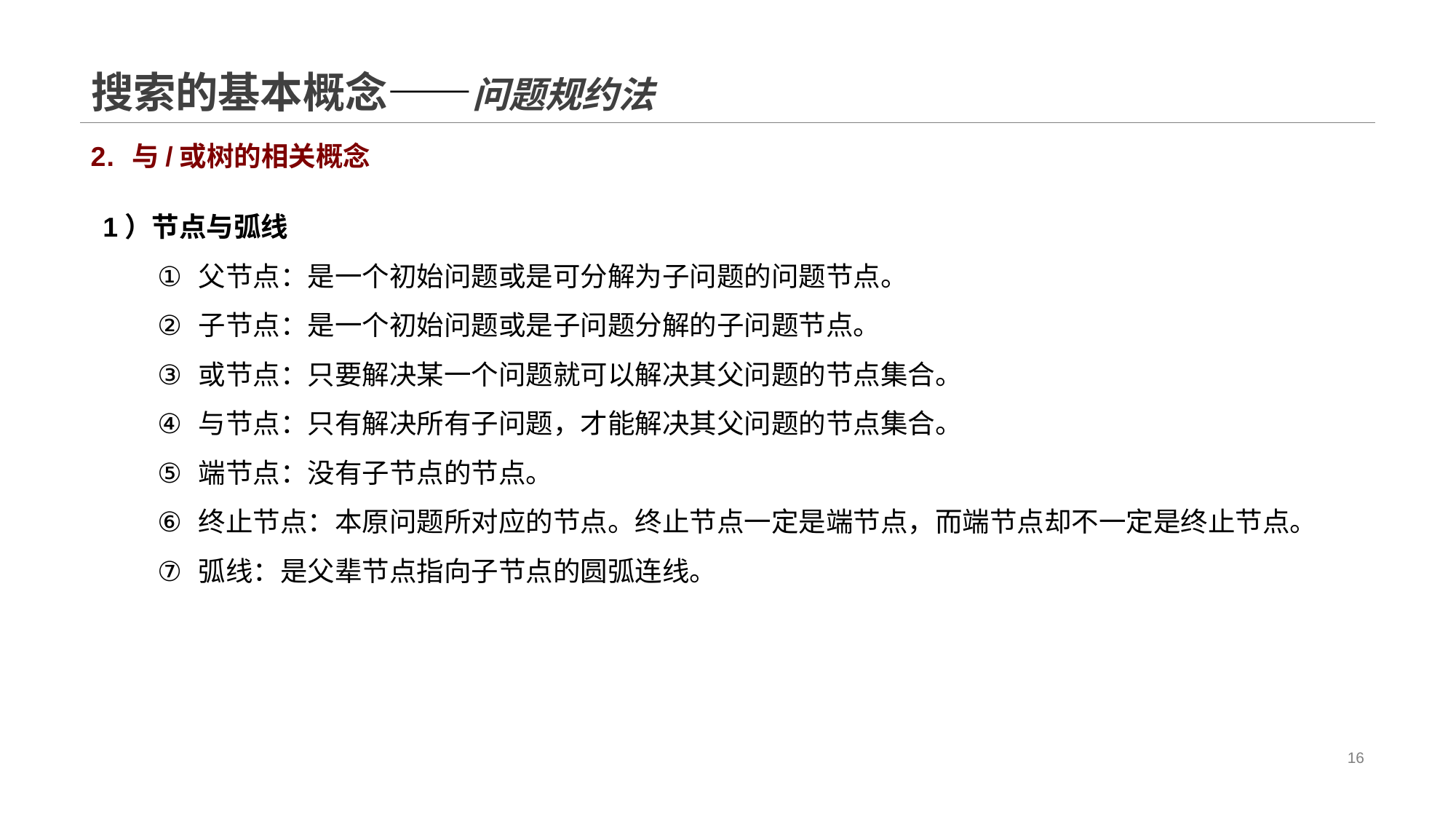

# 搜索的基本概念——问题规约法
与/或树的相关概念
1）节点与弧线
父节点：是一个初始问题或是可分解为子问题的问题节点。
子节点：是一个初始问题或是子问题分解的子问题节点。
或节点：只要解决某一个问题就可以解决其父问题的节点集合。
与节点：只有解决所有子问题，才能解决其父问题的节点集合。
端节点：没有子节点的节点。
终止节点：本原问题所对应的节点。终止节点一定是端节点，而端节点却不一定是终止节点。
弧线：是父辈节点指向子节点的圆弧连线。
16